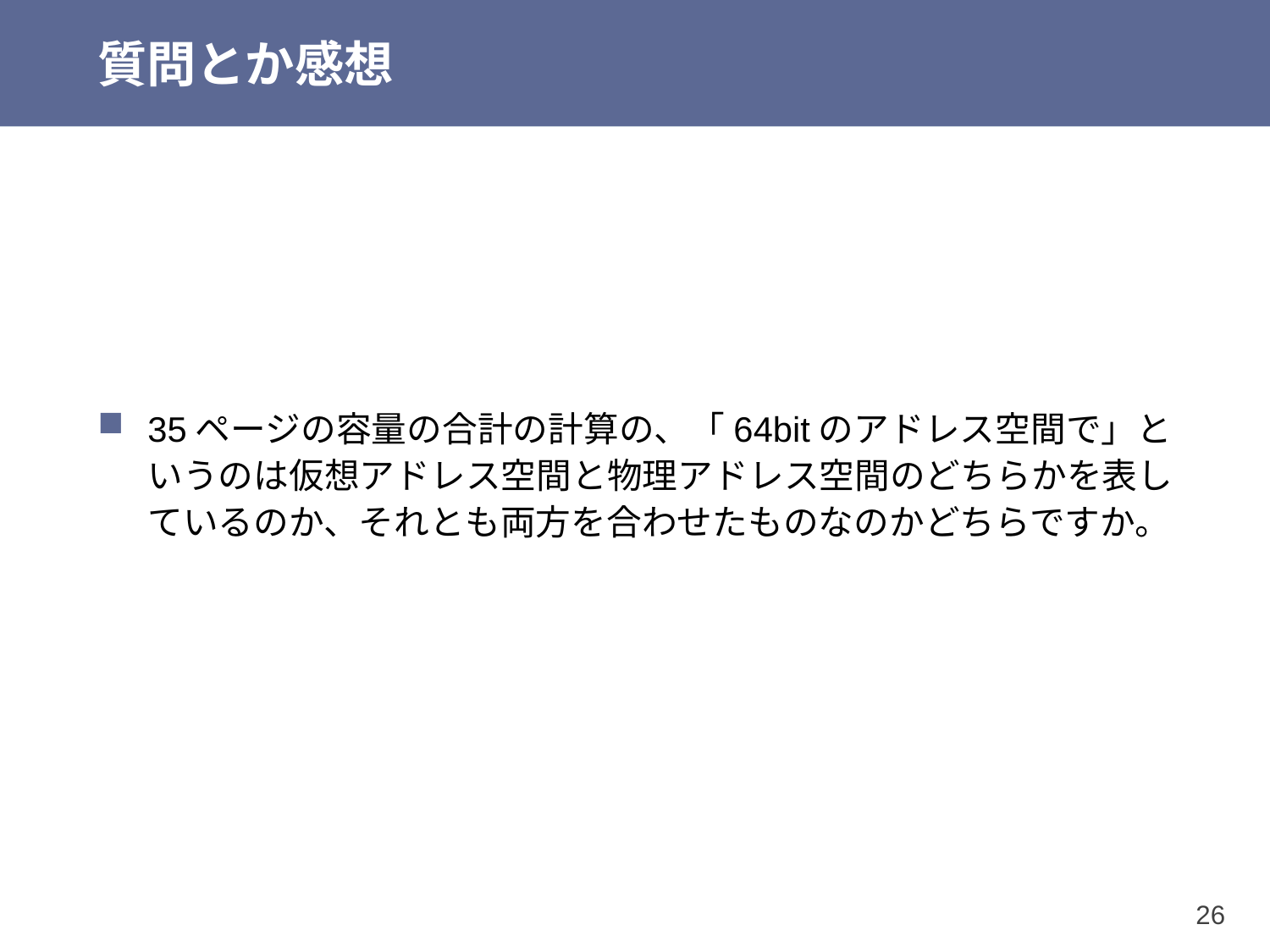

# 質問とか感想
35ページの容量の合計の計算の、「64bitのアドレス空間で」というのは仮想アドレス空間と物理アドレス空間のどちらかを表しているのか、それとも両方を合わせたものなのかどちらですか。